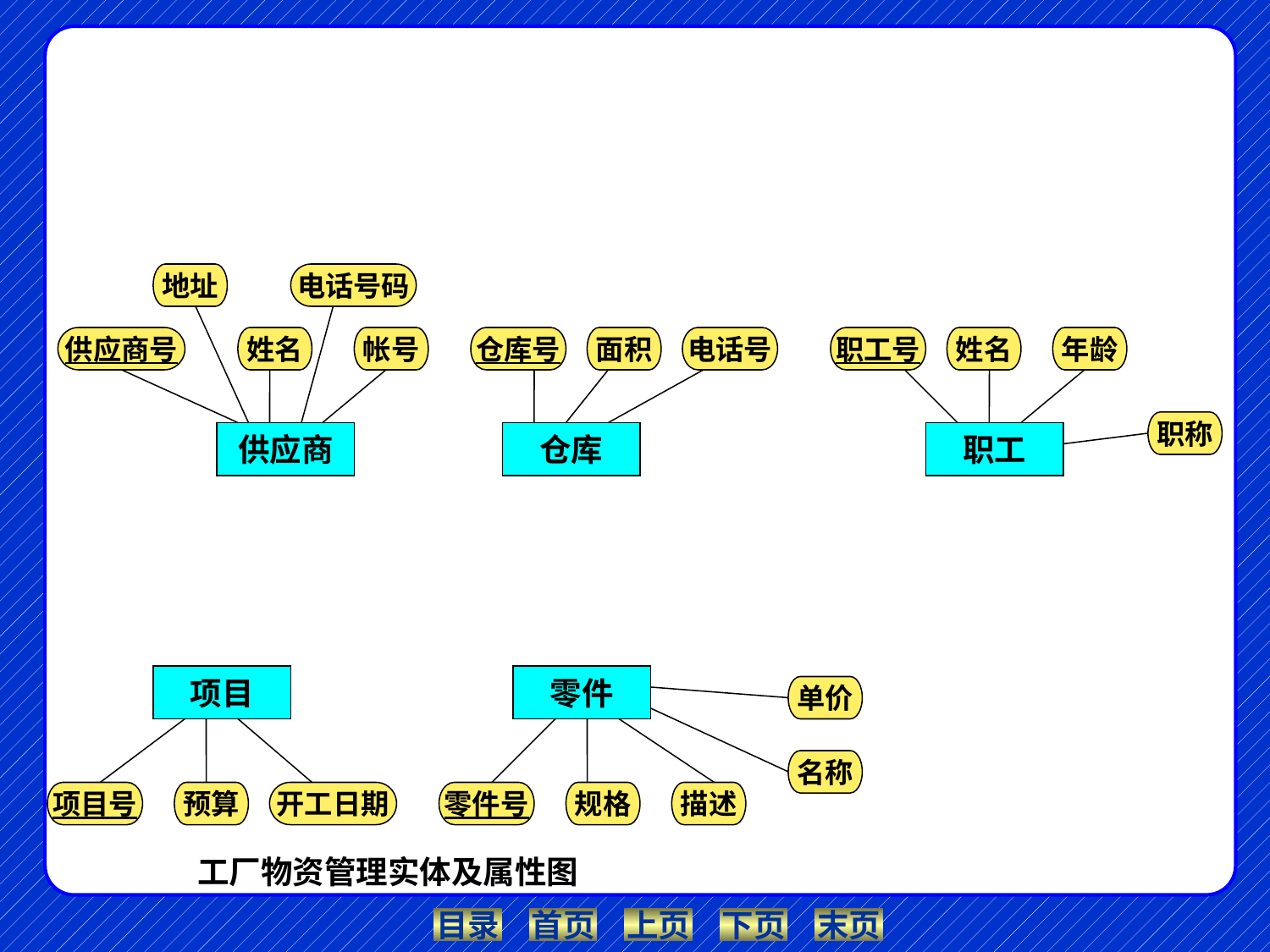

An Introduction to Database Systenm

地址
电话号码

供应商号
姓名
帐号
仓库号
面积
电话号
职工号
姓名
年龄

职称
供应商
仓库
职工

项目
零件
单价

名称
项目号
预算
开工日期
零件号
规格
描述
工厂物资管理实体及属性图